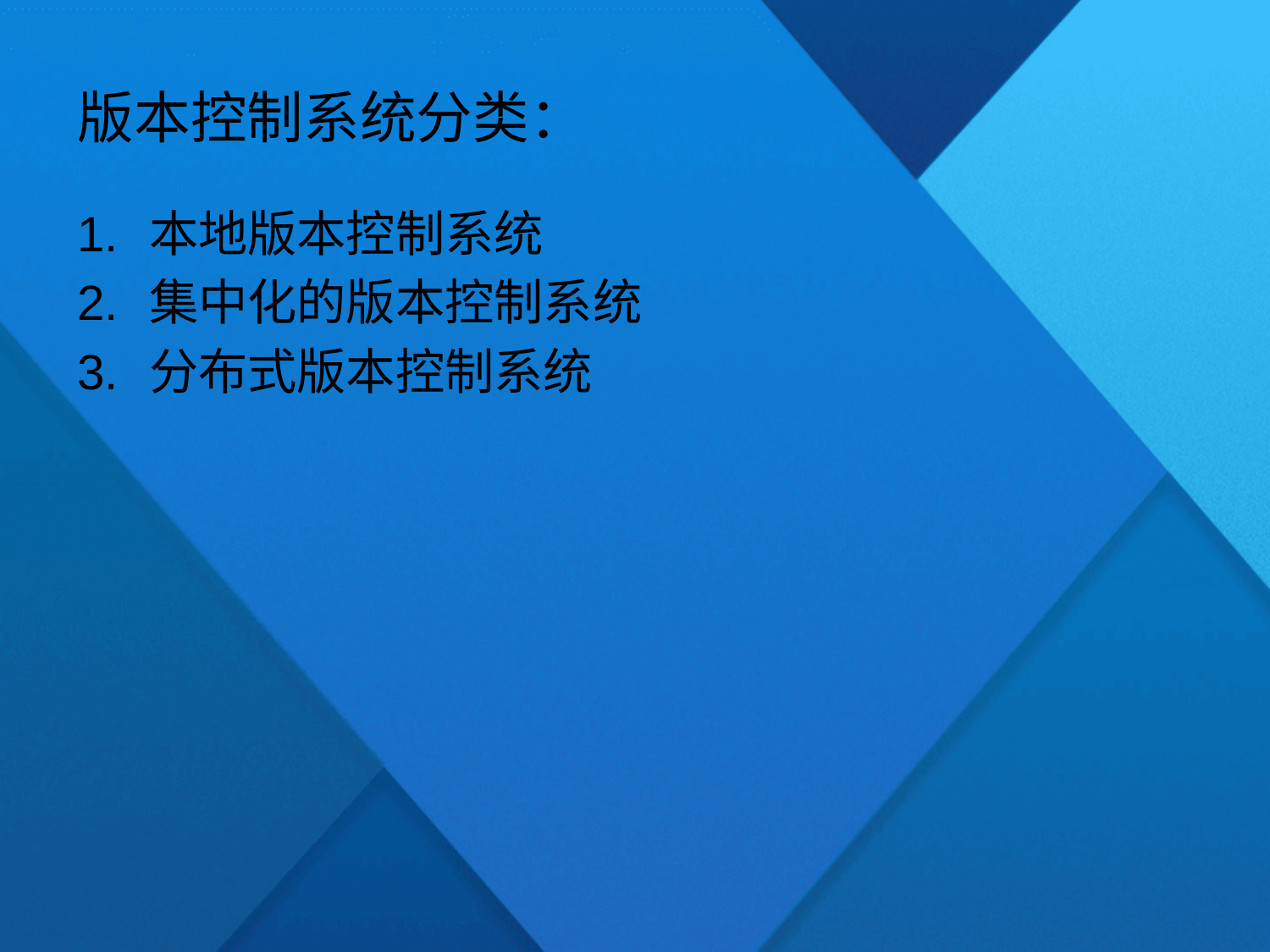

# 版本控制系统分类：
本地版本控制系统
集中化的版本控制系统
分布式版本控制系统